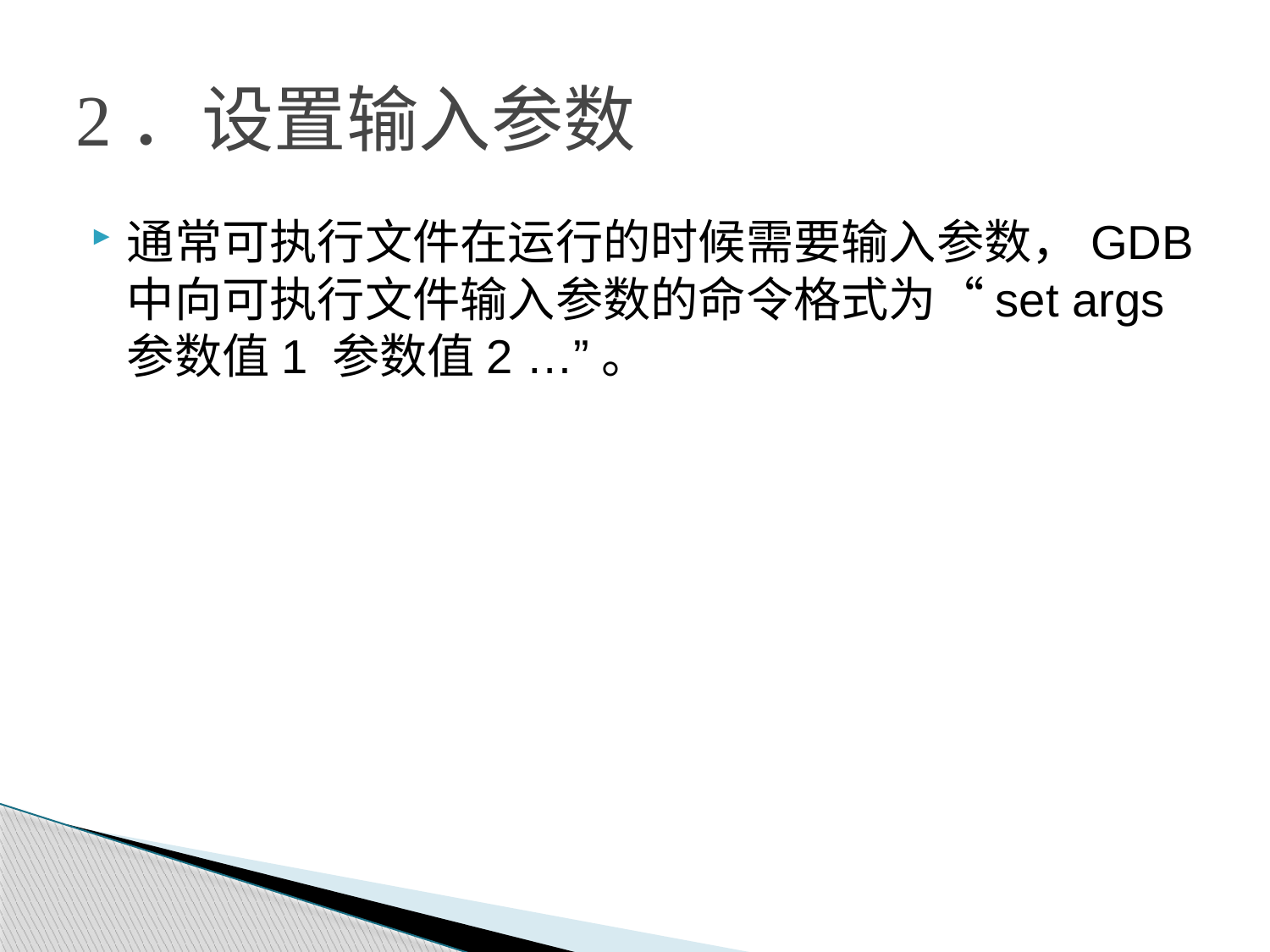

# 2．设置输入参数
通常可执行文件在运行的时候需要输入参数，GDB中向可执行文件输入参数的命令格式为“set args 参数值1 参数值2 …”。